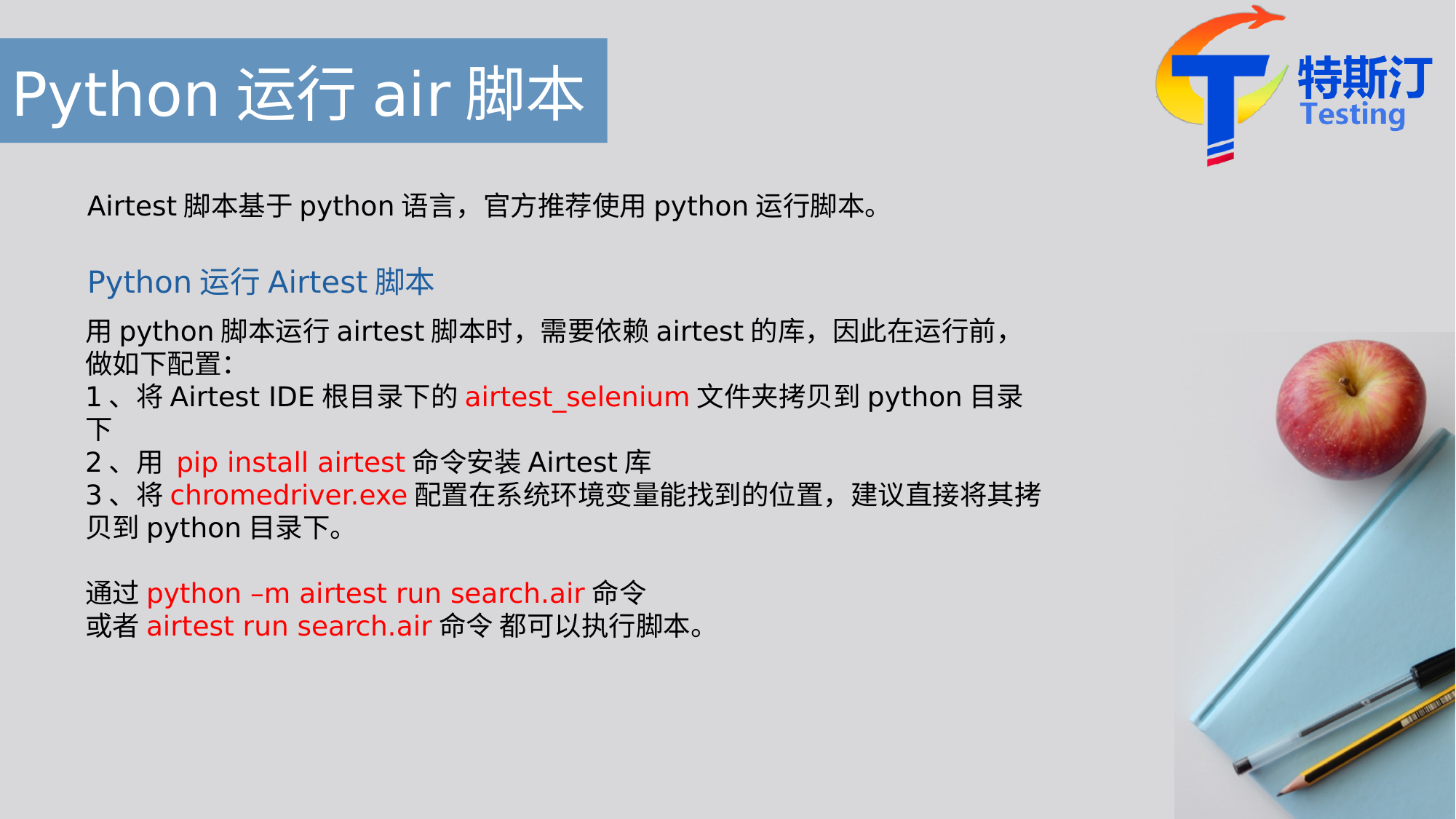

# Python运行air脚本
Airtest脚本基于python语言，官方推荐使用python运行脚本。
Python运行Airtest脚本
用python脚本运行airtest脚本时，需要依赖airtest的库，因此在运行前，做如下配置：
1、将Airtest IDE根目录下的airtest_selenium文件夹拷贝到python目录下
2、用 pip install airtest命令安装Airtest库
3、将chromedriver.exe配置在系统环境变量能找到的位置，建议直接将其拷贝到python目录下。

通过python –m airtest run search.air命令
或者airtest run search.air命令 都可以执行脚本。